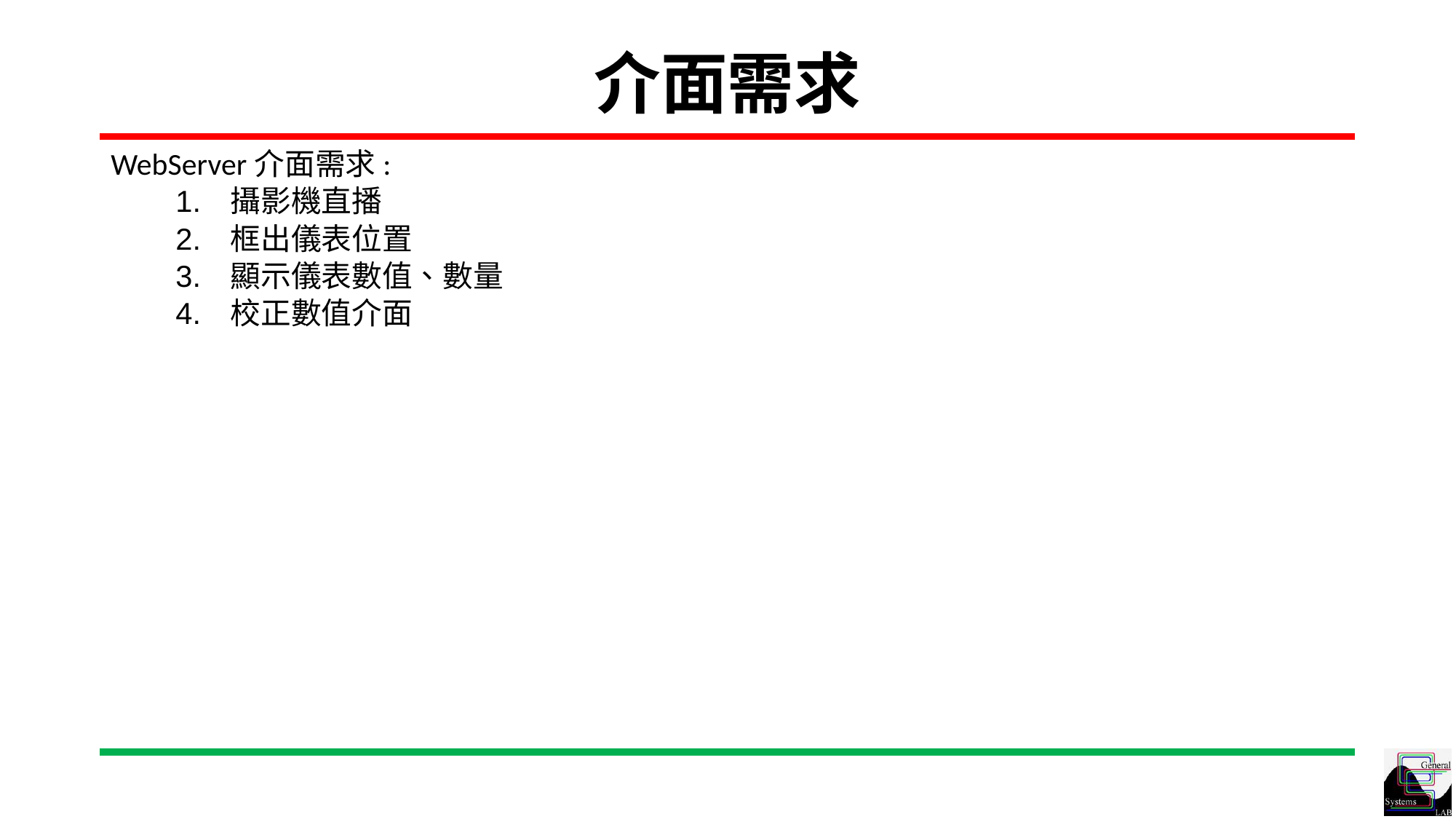

# 介面需求
WebServer介面需求:
攝影機直播
框出儀表位置
顯示儀表數值、數量
校正數值介面